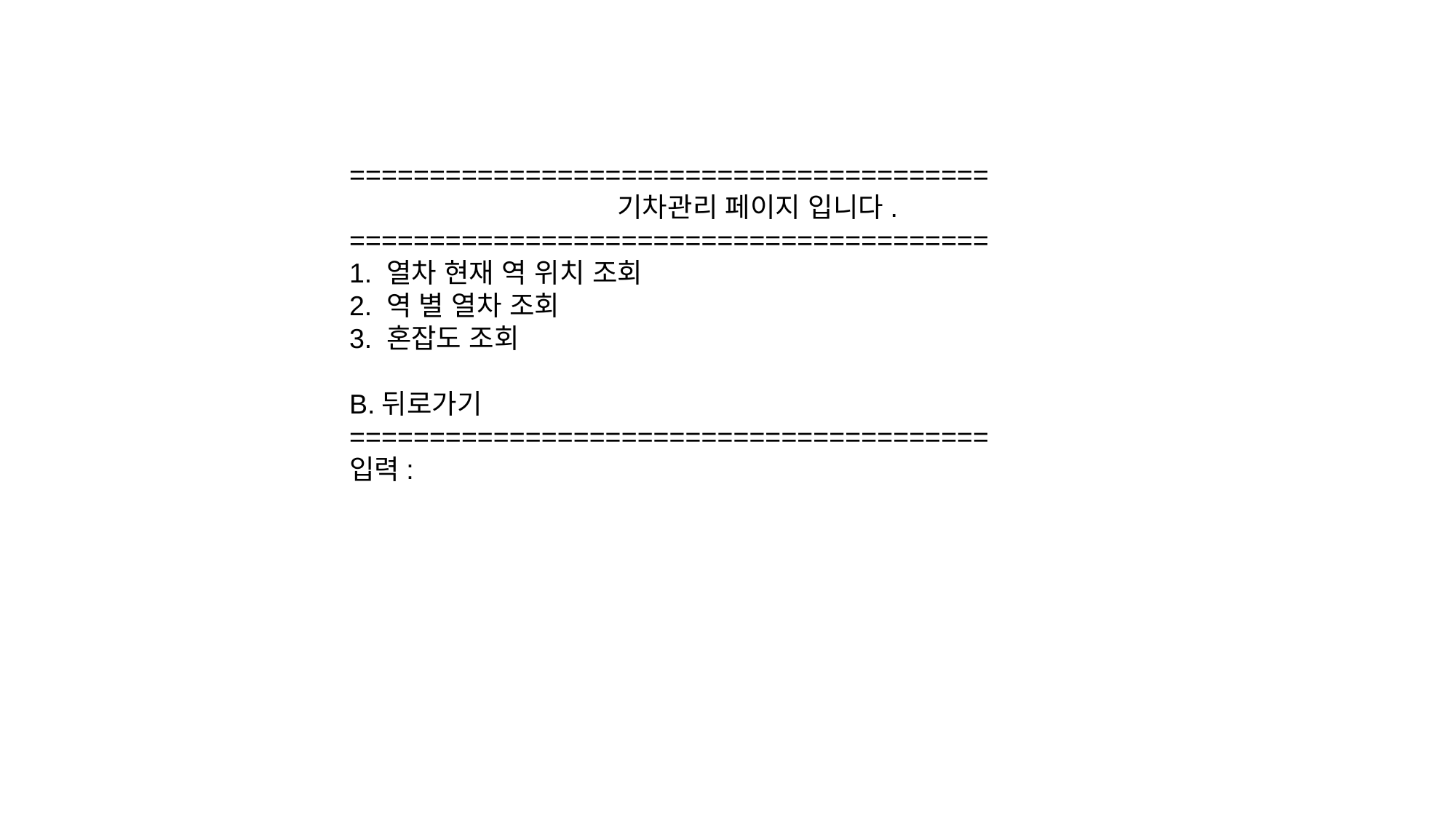

========================================
기차관리 페이지 입니다.
========================================
1. 열차 현재 역 위치 조회
2. 역 별 열차 조회
3. 혼잡도 조회

B.뒤로가기
========================================
입력: